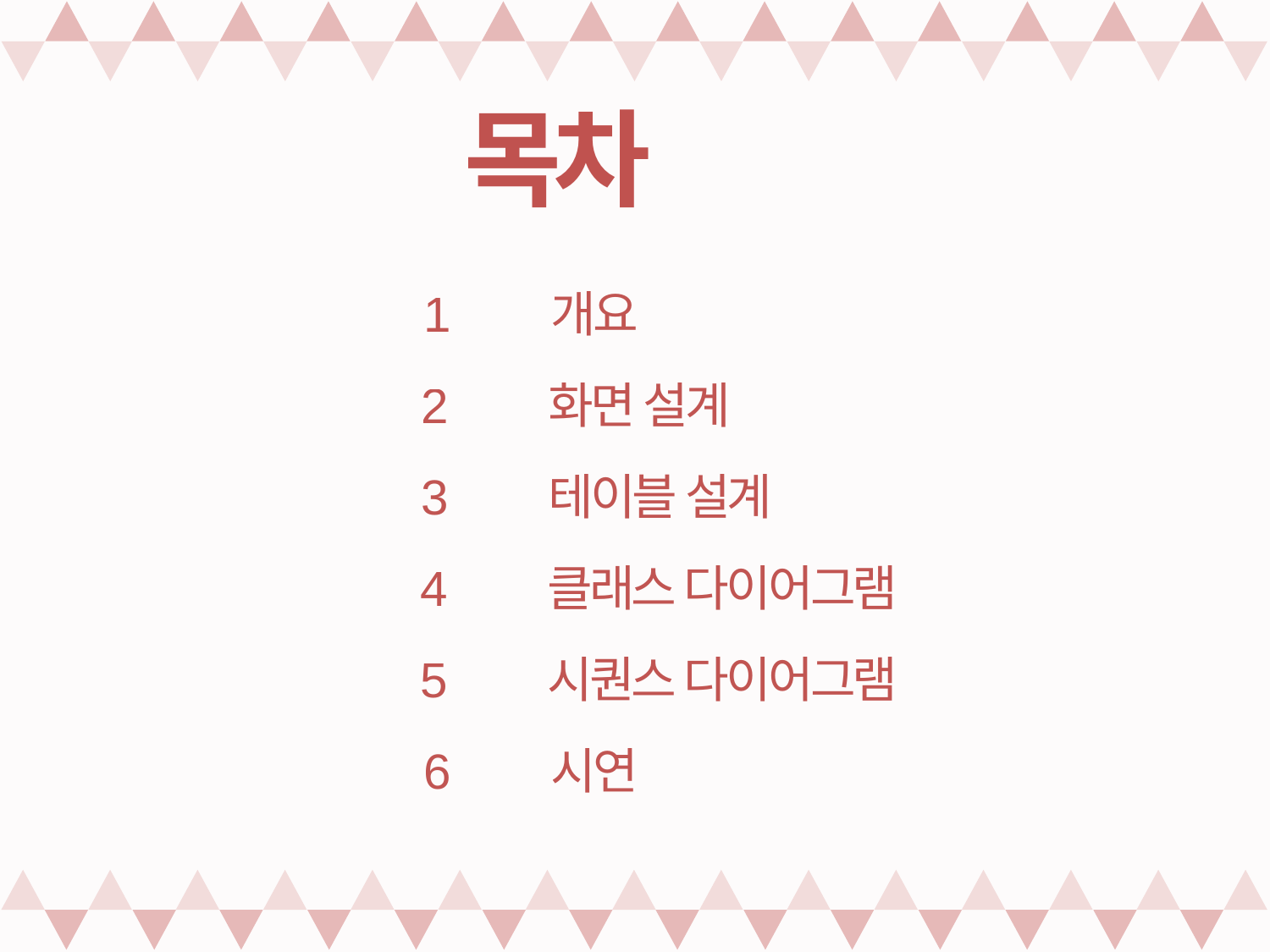

목차
1	개요
2	화면 설계
3	테이블 설계
4	클래스 다이어그램
5	시퀀스 다이어그램
6	시연